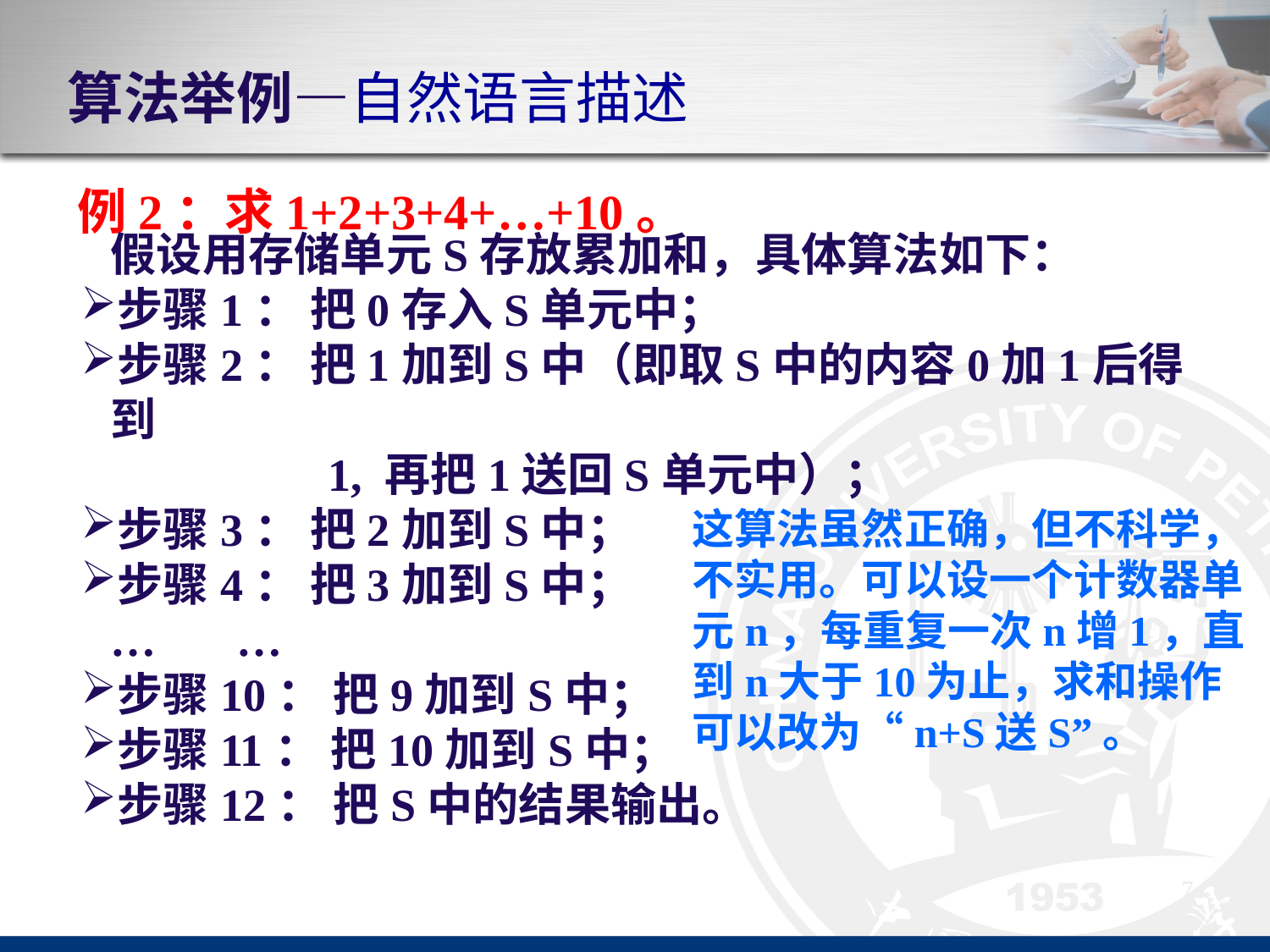

算法举例—自然语言描述
例2：求1+2+3+4+…+10。
假设用存储单元S存放累加和，具体算法如下：
步骤1： 把0存入S单元中；
步骤2： 把1加到S中（即取S中的内容0加1后得到
                   1, 再把1送回S单元中）；
步骤3： 把2加到S中；
步骤4： 把3加到S中；
…       …
步骤10： 把9加到S中；
步骤11： 把10加到S中；
步骤12： 把S中的结果输出。
这算法虽然正确，但不科学，不实用。可以设一个计数器单元n，每重复一次n增1，直到n大于10为止，求和操作可以改为“n+S送S”。
7